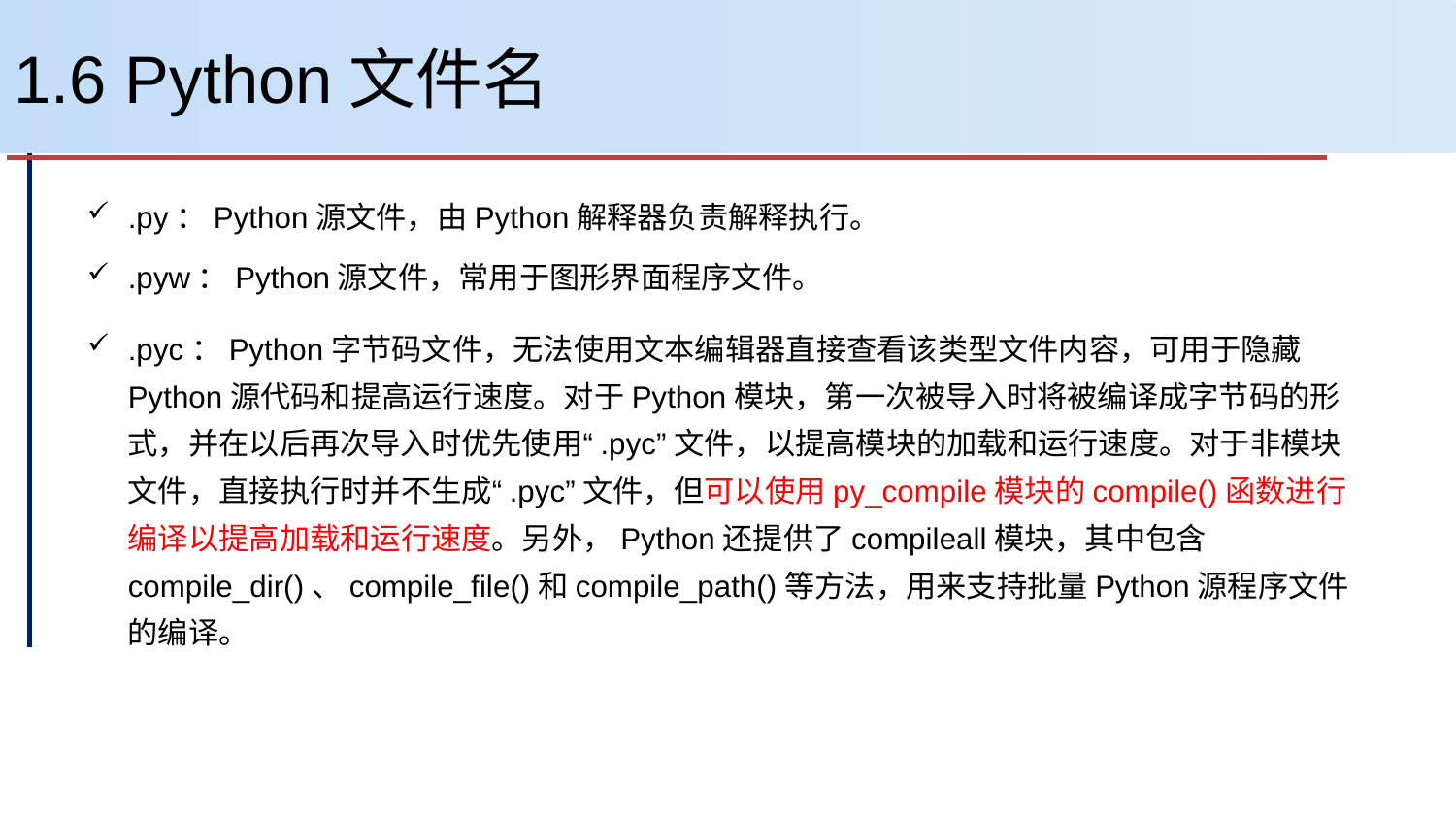

# 1.6 Python文件名
.py：Python源文件，由Python解释器负责解释执行。
.pyw：Python源文件，常用于图形界面程序文件。
.pyc：Python字节码文件，无法使用文本编辑器直接查看该类型文件内容，可用于隐藏Python源代码和提高运行速度。对于Python模块，第一次被导入时将被编译成字节码的形式，并在以后再次导入时优先使用“.pyc”文件，以提高模块的加载和运行速度。对于非模块文件，直接执行时并不生成“.pyc”文件，但可以使用py_compile模块的compile()函数进行编译以提高加载和运行速度。另外，Python还提供了compileall模块，其中包含compile_dir()、compile_file()和compile_path()等方法，用来支持批量Python源程序文件的编译。